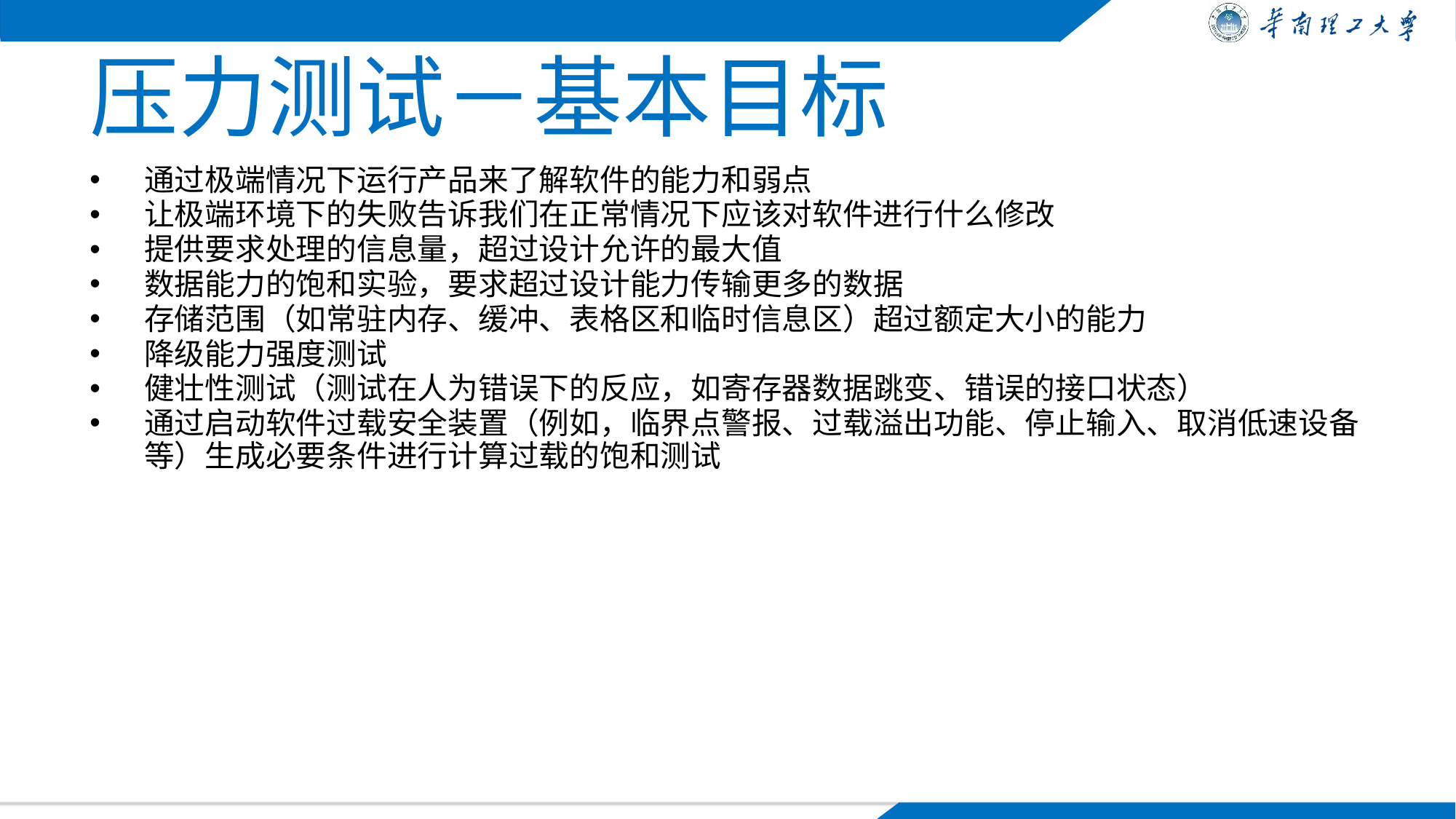

# 压力测试－基本目标
通过极端情况下运行产品来了解软件的能力和弱点
让极端环境下的失败告诉我们在正常情况下应该对软件进行什么修改
提供要求处理的信息量，超过设计允许的最大值
数据能力的饱和实验，要求超过设计能力传输更多的数据
存储范围（如常驻内存、缓冲、表格区和临时信息区）超过额定大小的能力
降级能力强度测试
健壮性测试（测试在人为错误下的反应，如寄存器数据跳变、错误的接口状态）
通过启动软件过载安全装置（例如，临界点警报、过载溢出功能、停止输入、取消低速设备等）生成必要条件进行计算过载的饱和测试